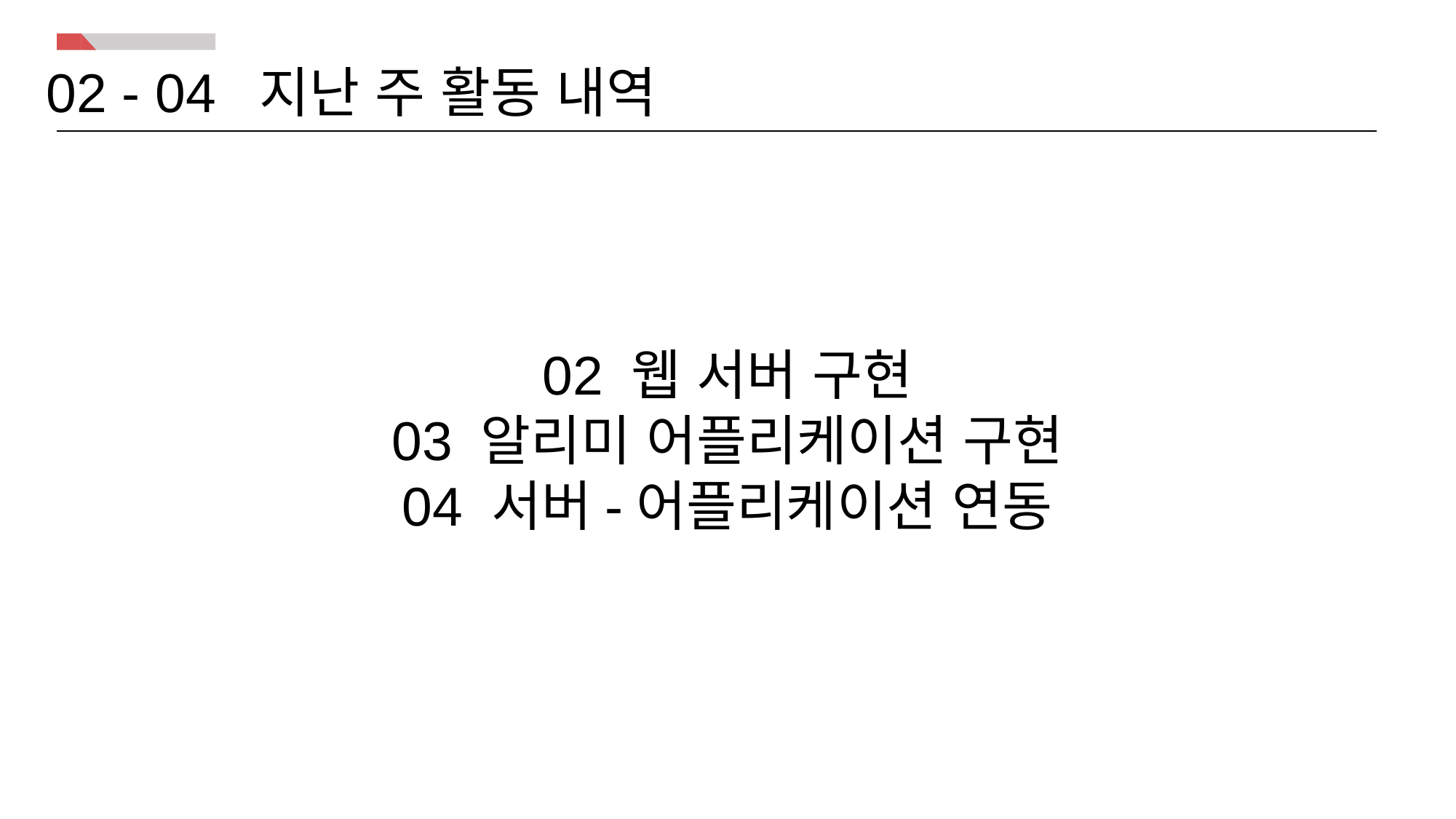

02 - 04  지난 주 활동 내역
02 웹 서버 구현
03 알리미 어플리케이션 구현
04 서버-어플리케이션 연동